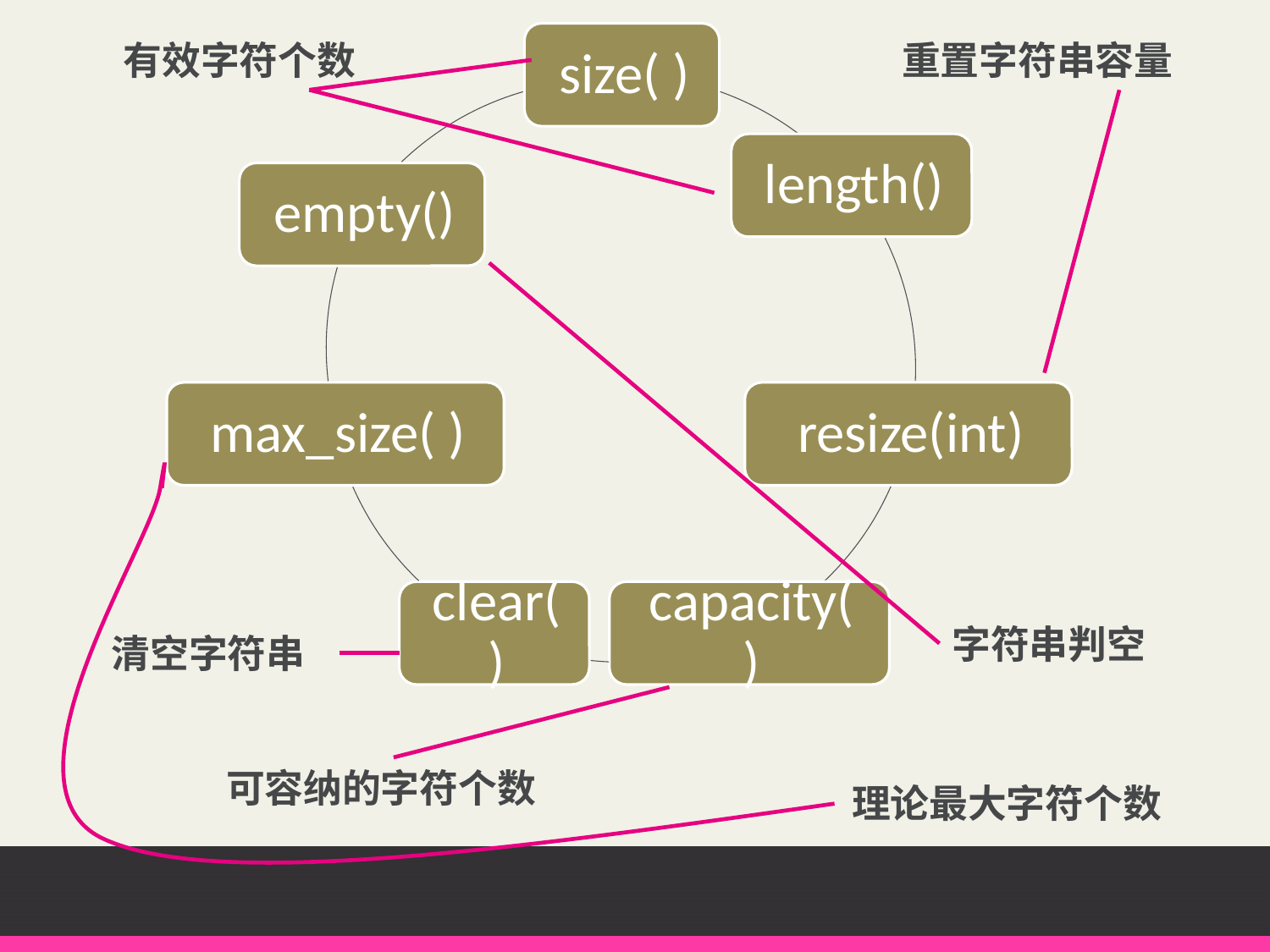

size( )
length()
resize(int)
capacity( )
clear( )
max_size( )
empty()
有效字符个数
重置字符串容量

字符串判空
清空字符串
可容纳的字符个数
理论最大字符个数